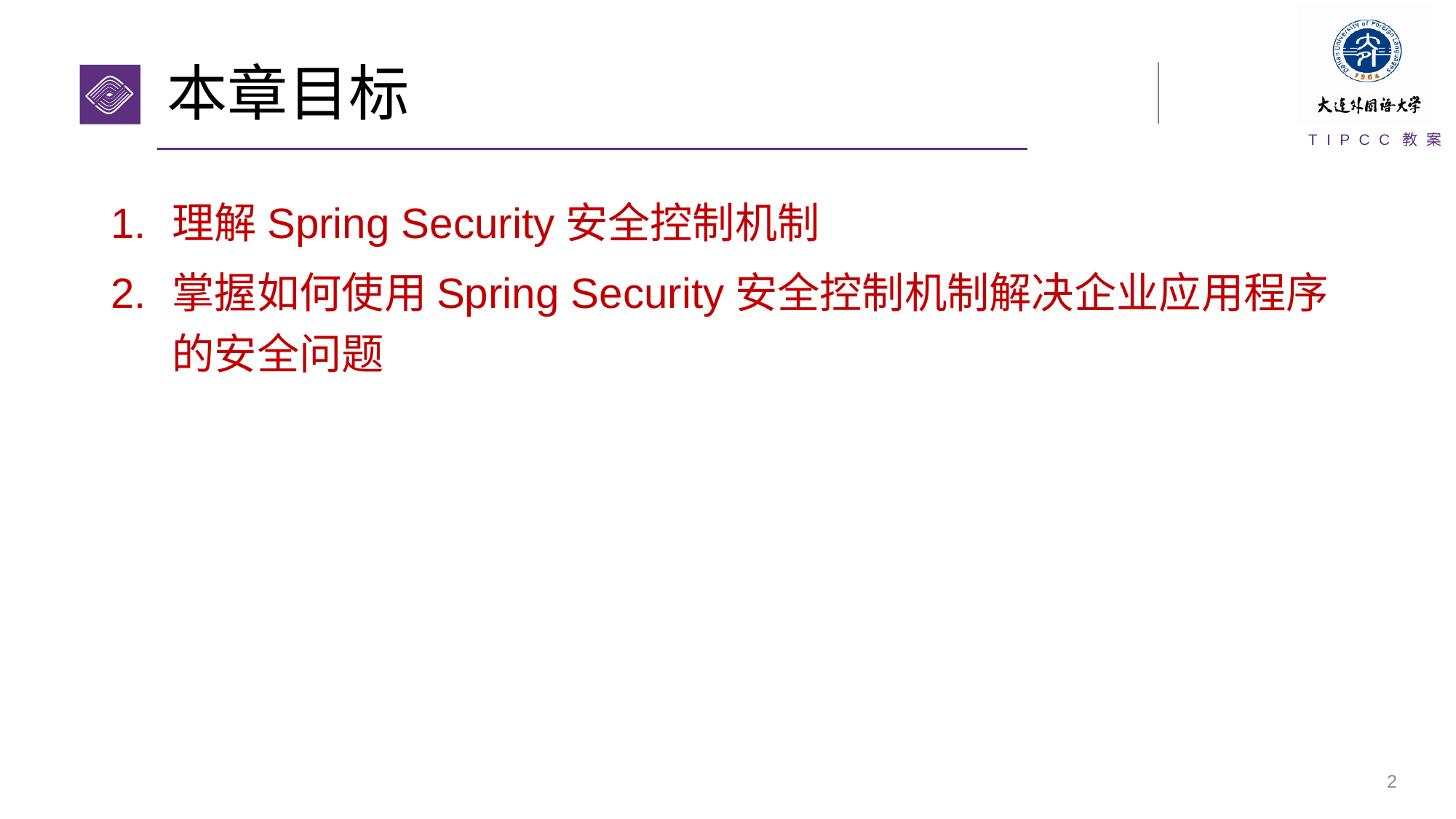

# 本章目标
理解Spring Security安全控制机制
掌握如何使用Spring Security安全控制机制解决企业应用程序的安全问题
2